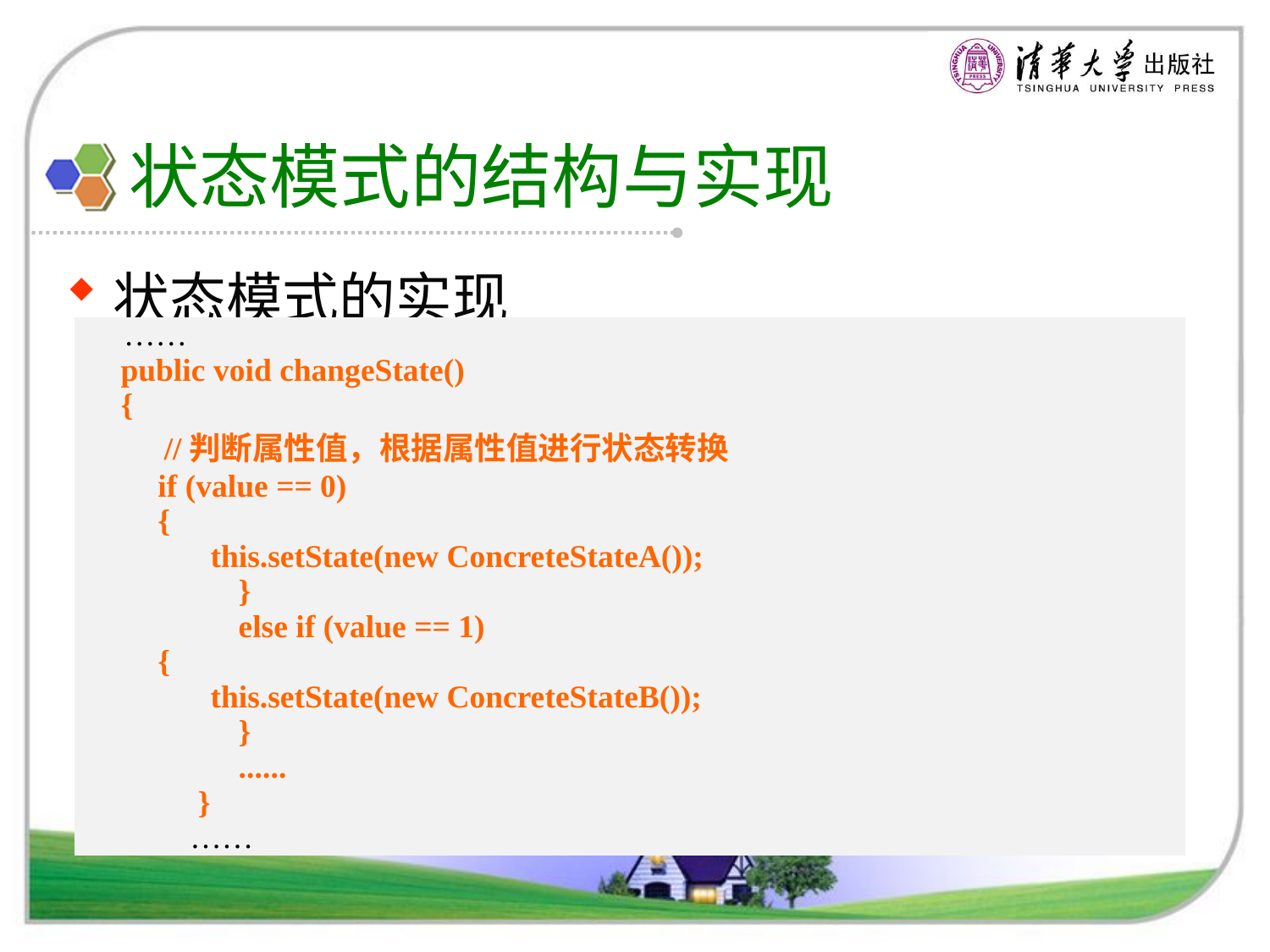

# 状态模式的结构与实现
状态模式的实现
状态转换的实现：
(1) 统一由环境类来负责状态之间的转换，环境类充当了状态管理器(State Manager)角色
| …… public void changeState() { //判断属性值，根据属性值进行状态转换 if (value == 0) { this.setState(new ConcreteStateA()); } else if (value == 1) { this.setState(new ConcreteStateB()); } ...... } …… |
| --- |